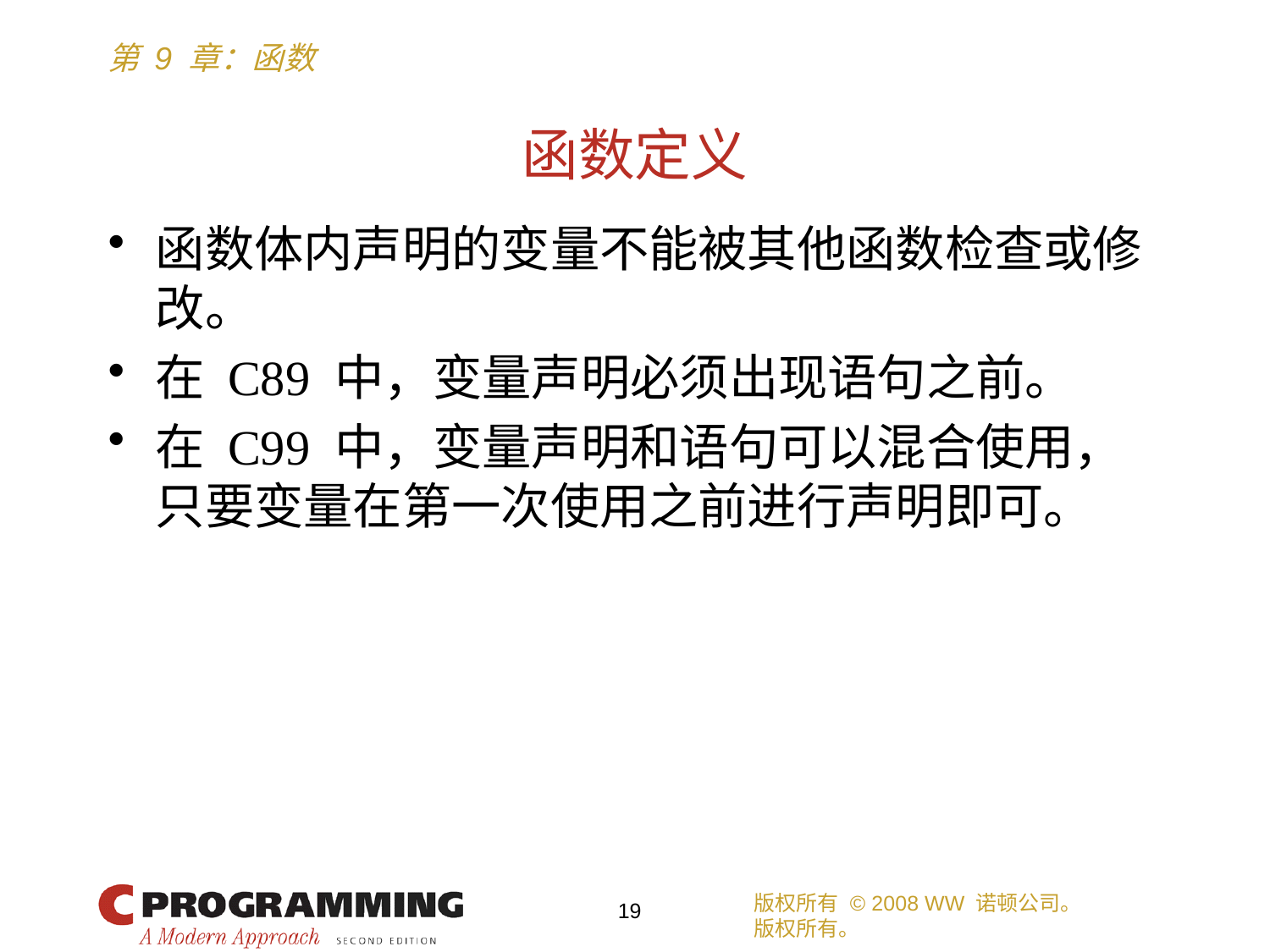

# 函数定义
函数体内声明的变量不能被其他函数检查或修改。
在 C89 中，变量声明必须出现语句之前。
在 C99 中，变量声明和语句可以混合使用，只要变量在第一次使用之前进行声明即可。
版权所有 © 2008 WW 诺顿公司。
版权所有。
19